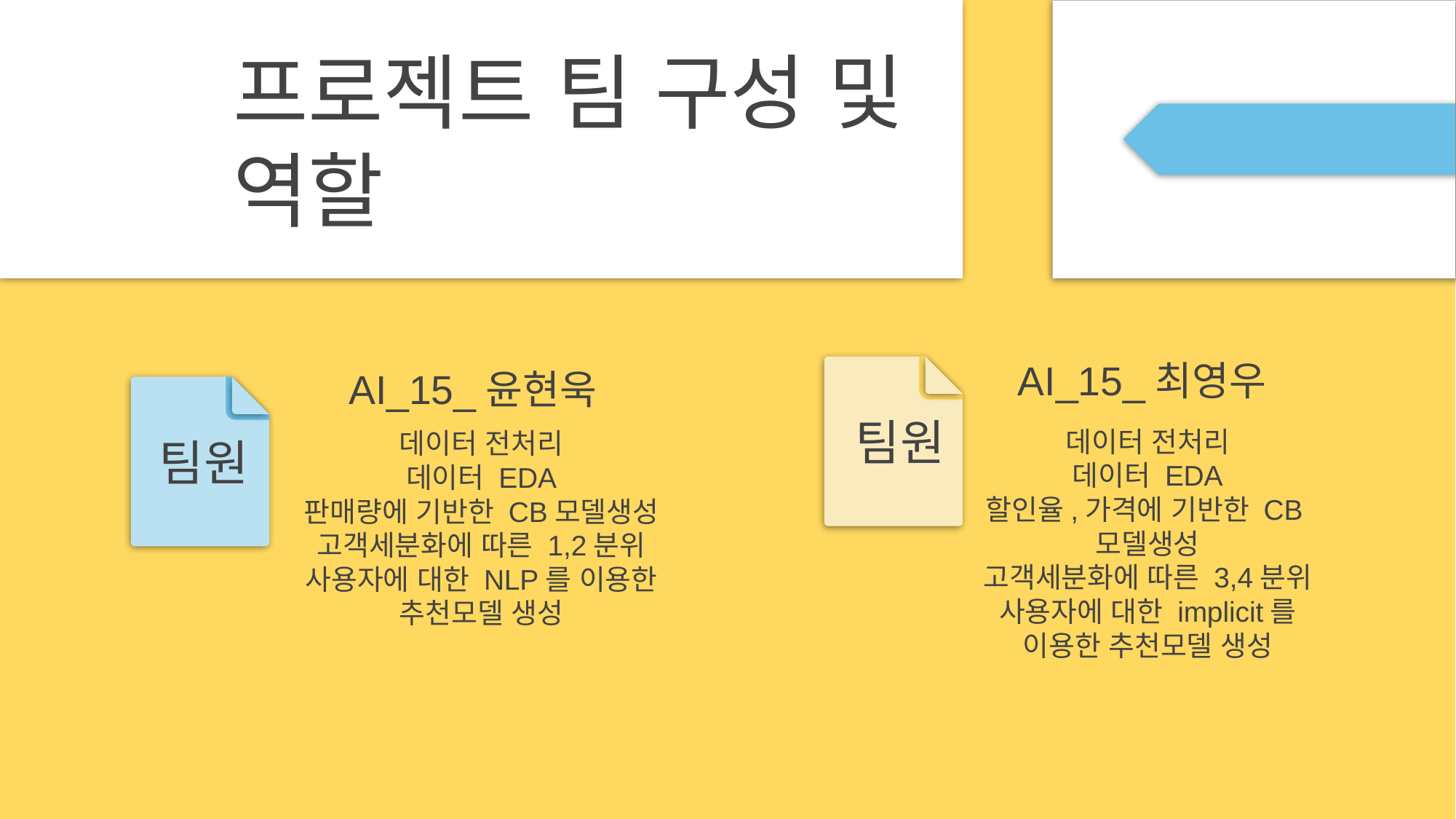

프로젝트 팀 구성 및 역할

AI_15_최영우
# AI_15_윤현욱

팀원
데이터 전처리
데이터 EDA
할인율,가격에 기반한 CB모델생성
고객세분화에 따른 3,4분위 사용자에 대한 implicit를 이용한 추천모델 생성
데이터 전처리
데이터 EDA
판매량에 기반한 CB모델생성
고객세분화에 따른 1,2분위 사용자에 대한 NLP를 이용한 추천모델 생성

팀원